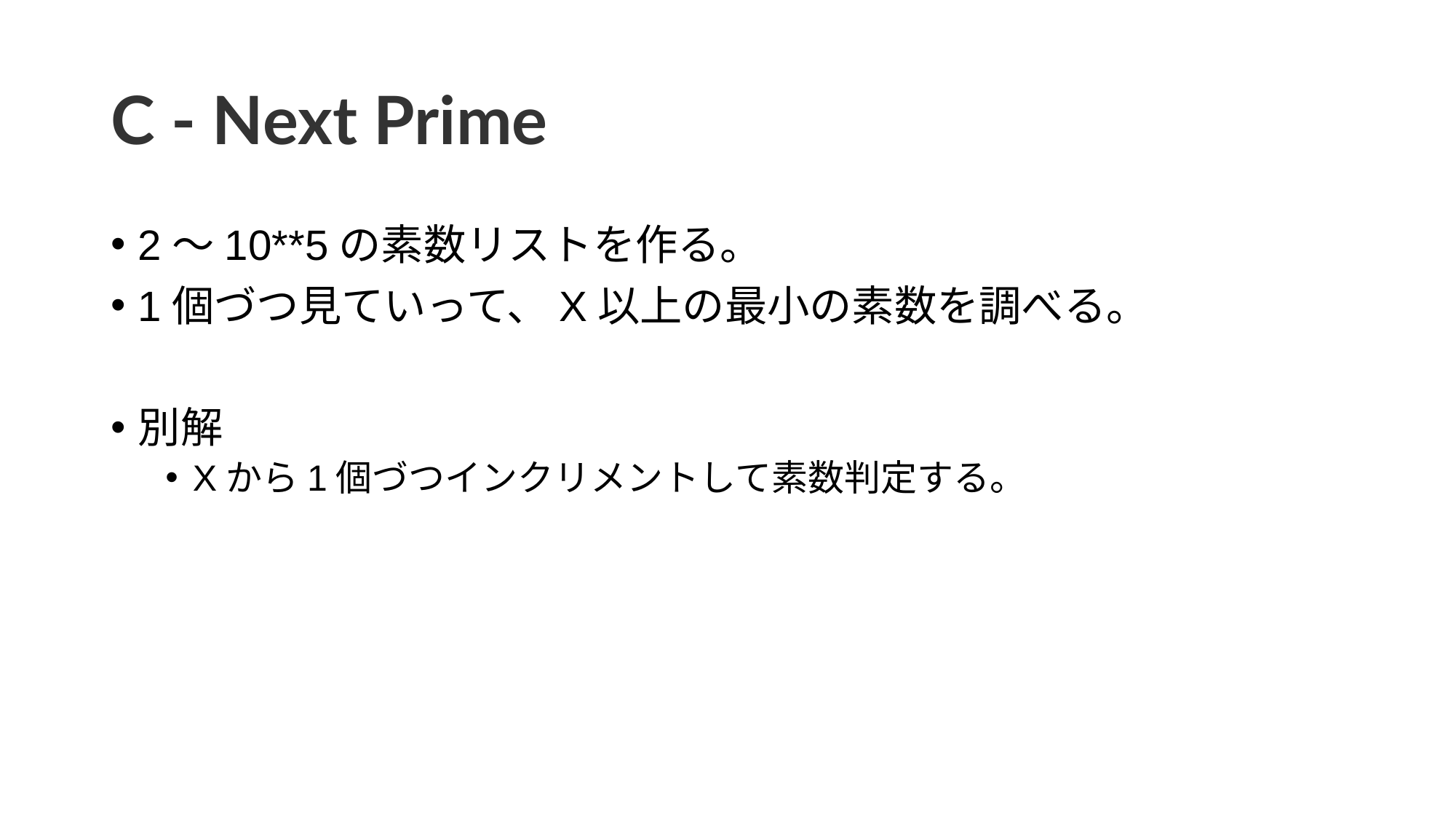

# C - Next Prime
2～10**5の素数リストを作る。
1個づつ見ていって、X以上の最小の素数を調べる。

別解
Xから1個づつインクリメントして素数判定する。